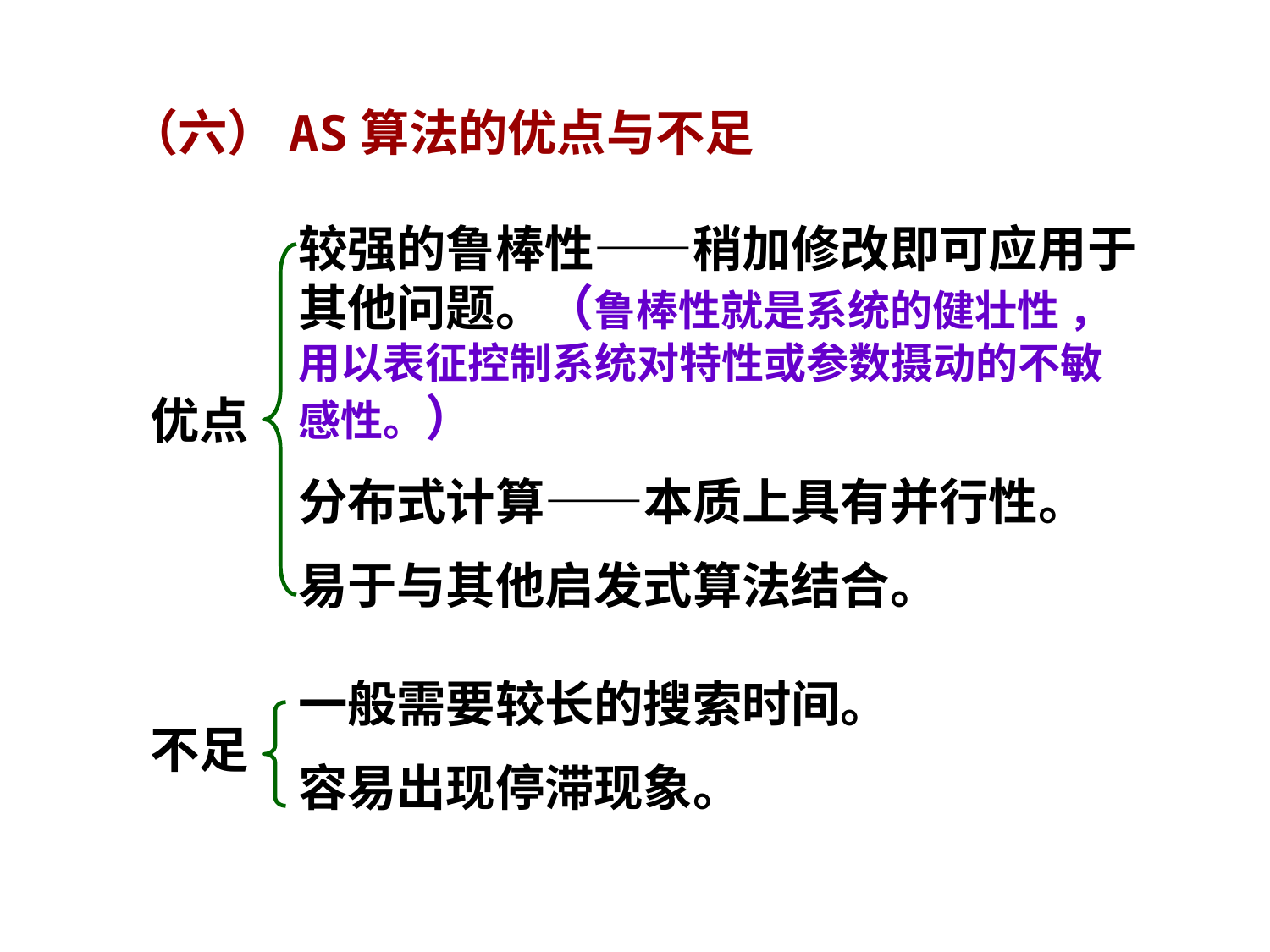

（六）AS算法的优点与不足
较强的鲁棒性——稍加修改即可应用于其他问题。（鲁棒性就是系统的健壮性 ，用以表征控制系统对特性或参数摄动的不敏感性。）
分布式计算——本质上具有并行性。
易于与其他启发式算法结合。

优点
一般需要较长的搜索时间。
容易出现停滞现象。

不足